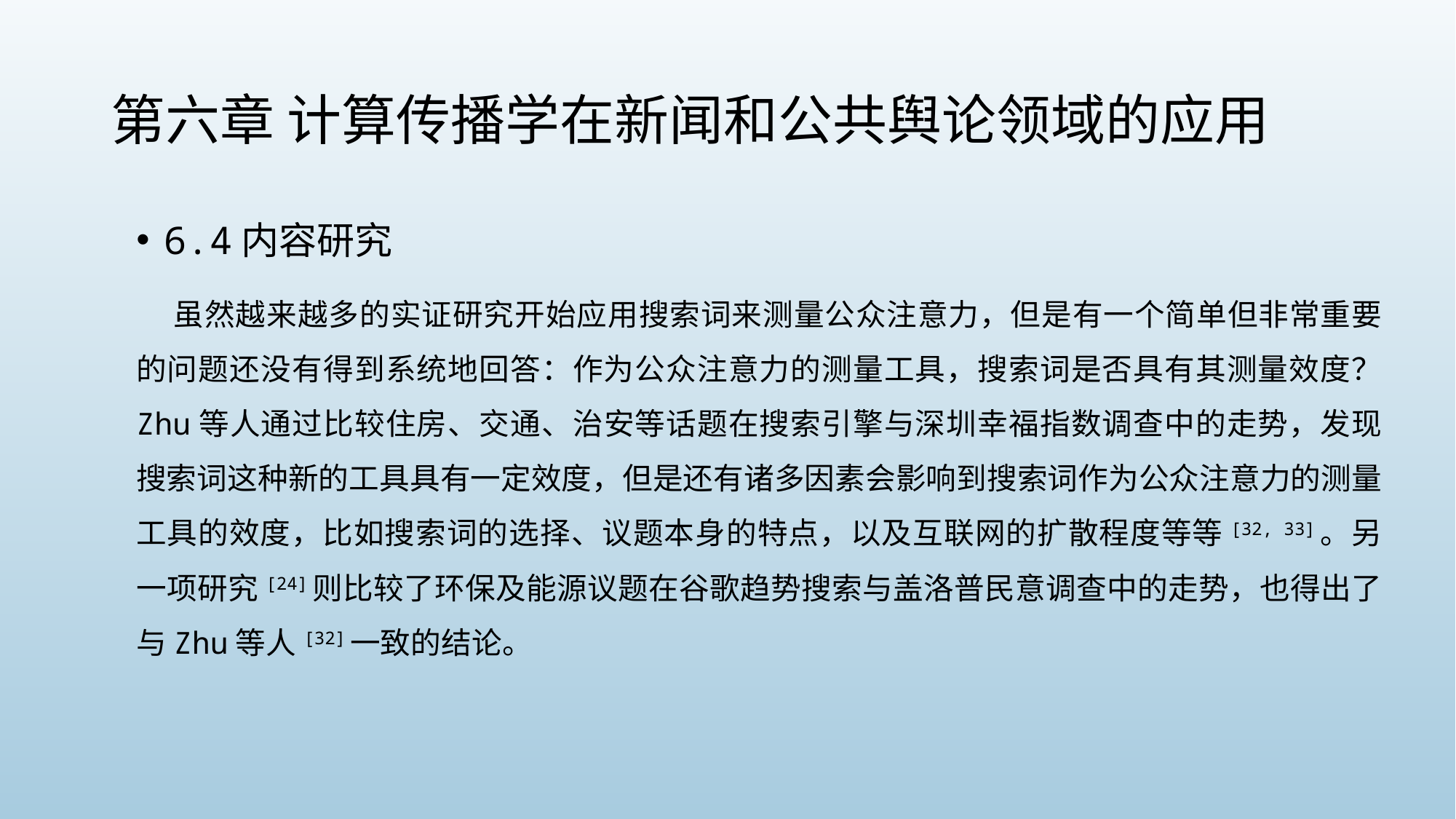

# 第六章 计算传播学在新闻和公共舆论领域的应用
6.4内容研究
    虽然越来越多的实证研究开始应用搜索词来测量公众注意力，但是有一个简单但非常重要的问题还没有得到系统地回答：作为公众注意力的测量工具，搜索词是否具有其测量效度？ Zhu等人通过比较住房、交通、治安等话题在搜索引擎与深圳幸福指数调查中的走势，发现搜索词这种新的工具具有一定效度，但是还有诸多因素会影响到搜索词作为公众注意力的测量工具的效度，比如搜索词的选择、议题本身的特点，以及互联网的扩散程度等等[32, 33]。另一项研究[24]则比较了环保及能源议题在谷歌趋势搜索与盖洛普民意调查中的走势，也得出了与Zhu等人[32]一致的结论。